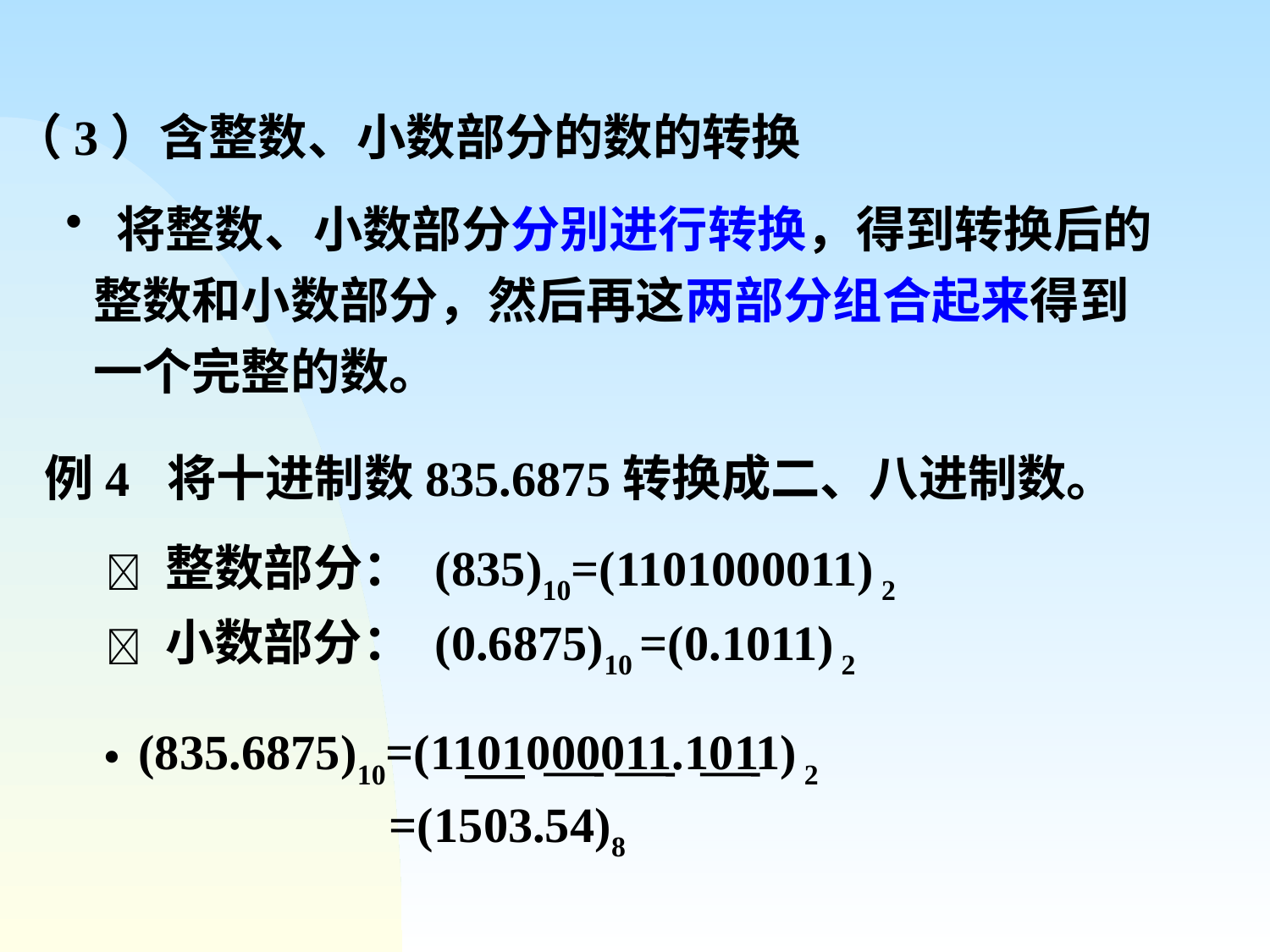

（3）含整数、小数部分的数的转换
 将整数、小数部分分别进行转换，得到转换后的整数和小数部分，然后再这两部分组合起来得到一个完整的数。
例4  将十进制数835.6875转换成二、八进制数。
•  整数部分： (835)10=(1101000011) 2
•  小数部分： (0.6875)10 =(0.1011) 2
•  (835.6875)10=(1101000011.1011) 2

=(1503.54)8
22